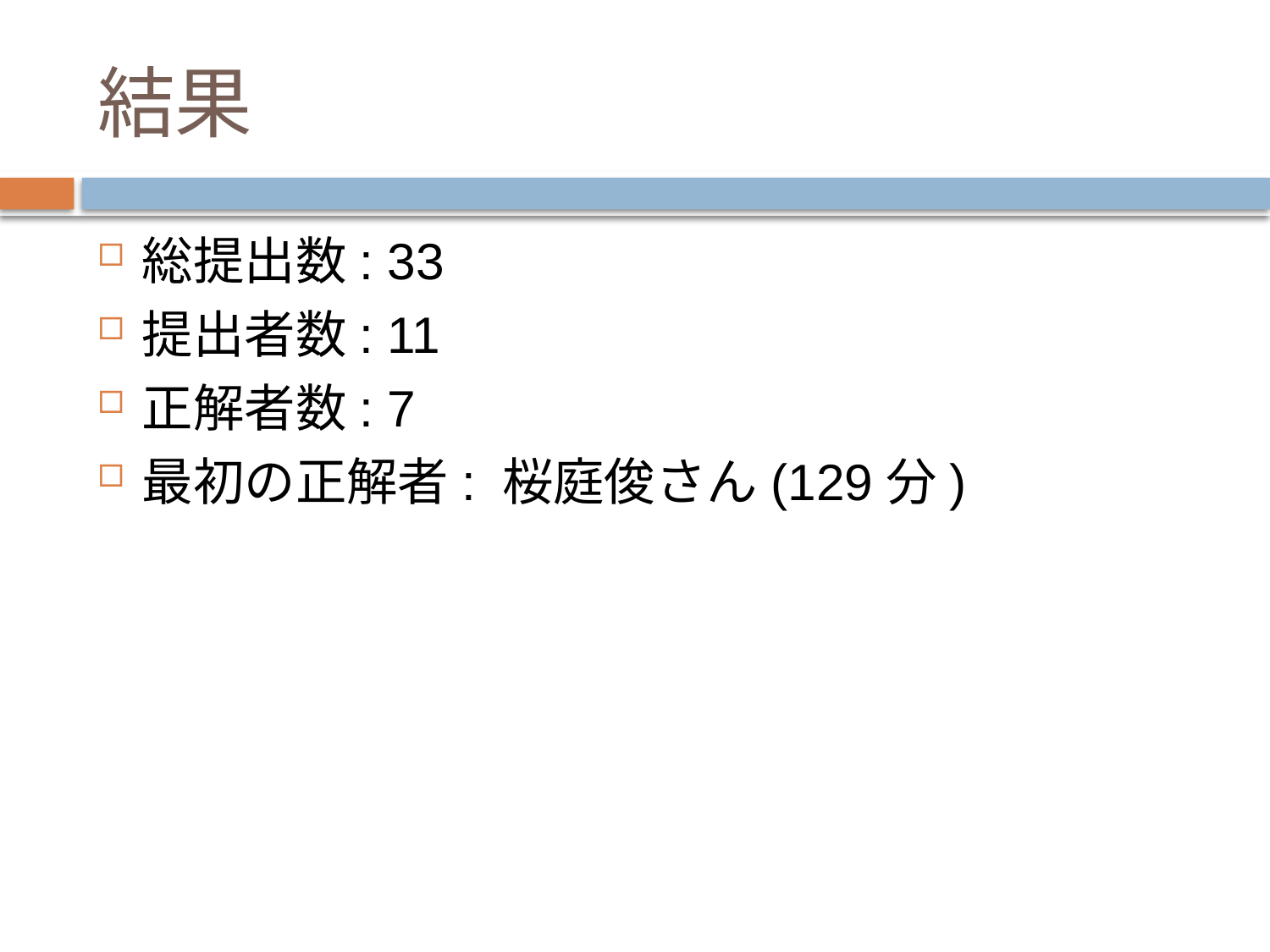

# 結果
総提出数: 33
提出者数: 11
正解者数: 7
最初の正解者: 桜庭俊さん(129分)